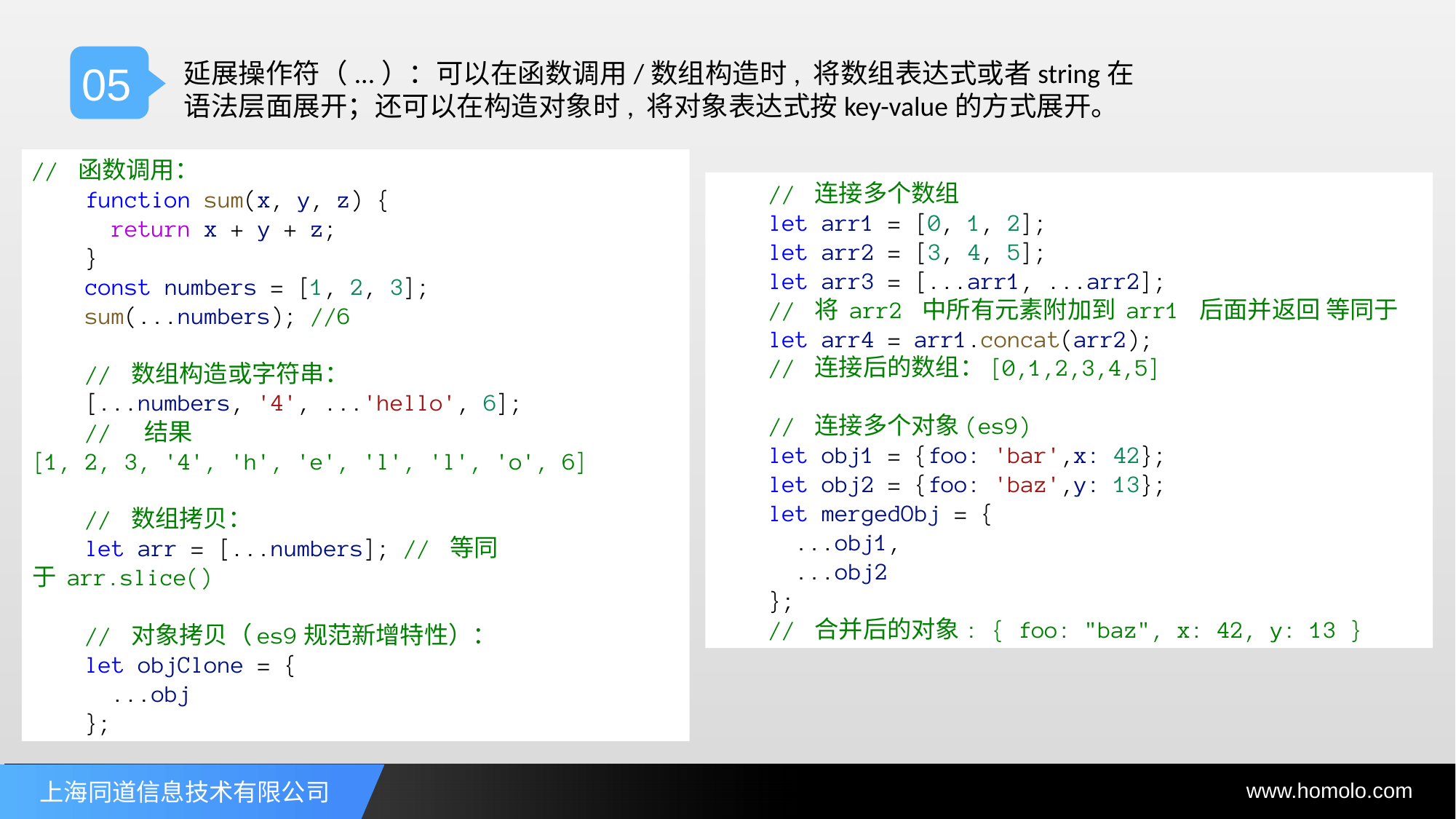

05
延展操作符（...）：可以在函数调用/数组构造时, 将数组表达式或者string在语法层面展开；还可以在构造对象时, 将对象表达式按key-value的方式展开。

// 函数调用：
    function sum(x, y, z) {
      return x + y + z;
    }
    const numbers = [1, 2, 3];
    sum(...numbers); //6
    // 数组构造或字符串：
    [...numbers, '4', ...'hello', 6];
    //  结果[1, 2, 3, '4', 'h', 'e', 'l', 'l', 'o', 6]
    // 数组拷贝：
    let arr = [...numbers]; // 等同于 arr.slice()
    // 对象拷贝（es9规范新增特性）：
    let objClone = {
      ...obj
    };
    // 连接多个数组
    let arr1 = [0, 1, 2];
    let arr2 = [3, 4, 5];
    let arr3 = [...arr1, ...arr2];
    // 将 arr2 中所有元素附加到 arr1 后面并返回 等同于
    let arr4 = arr1.concat(arr2);
    // 连接后的数组：[0,1,2,3,4,5]

    // 连接多个对象(es9)
    let obj1 = {foo: 'bar',x: 42};
    let obj2 = {foo: 'baz',y: 13};
    let mergedObj = {
      ...obj1,
      ...obj2
    };
    // 合并后的对象: { foo: "baz", x: 42, y: 13 }